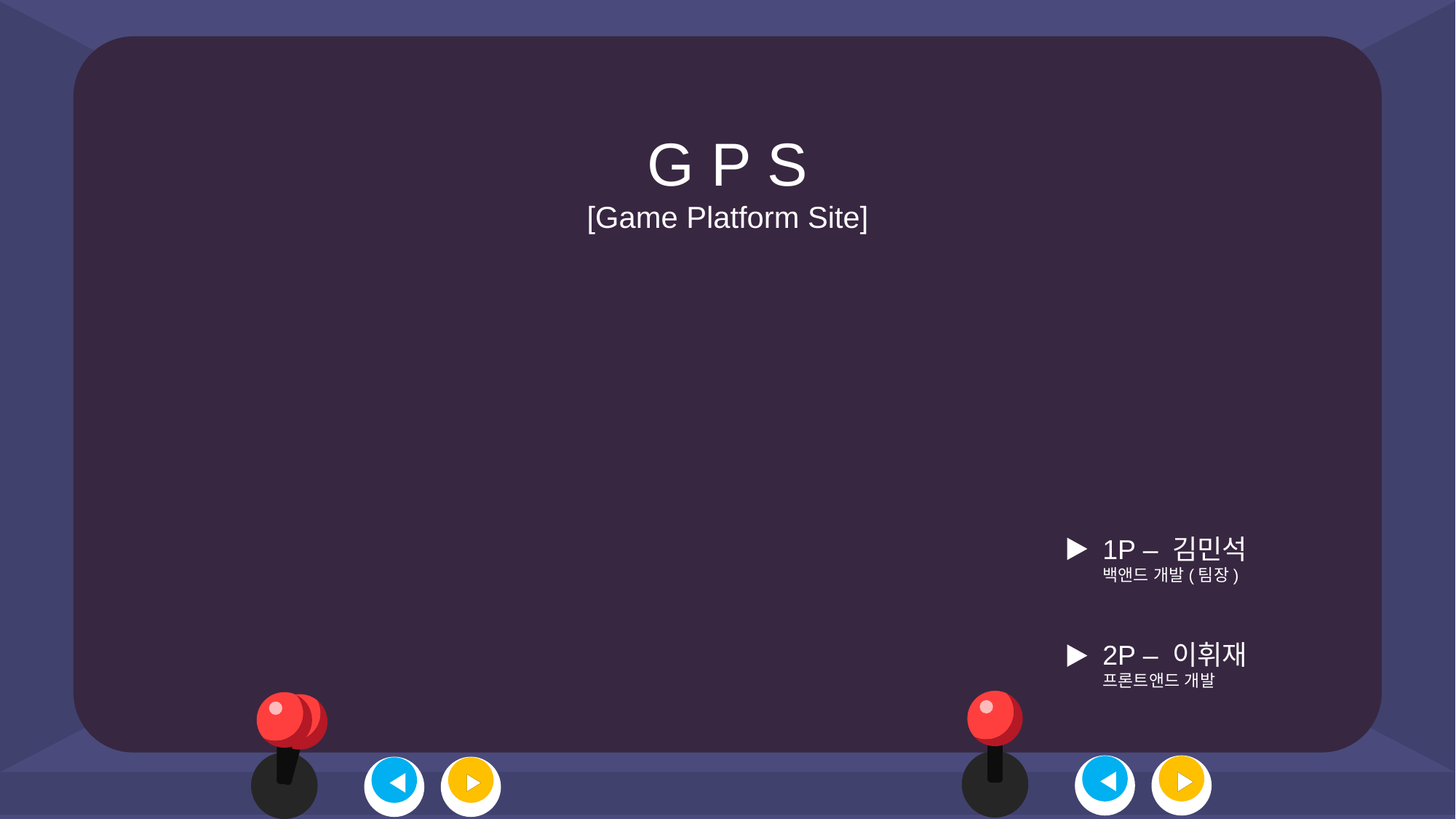

G P S
[Game Platform Site]

1P – 김민석
백앤드 개발(팀장)

2P – 이휘재
프론트앤드 개발

◀
▶

◀
▶